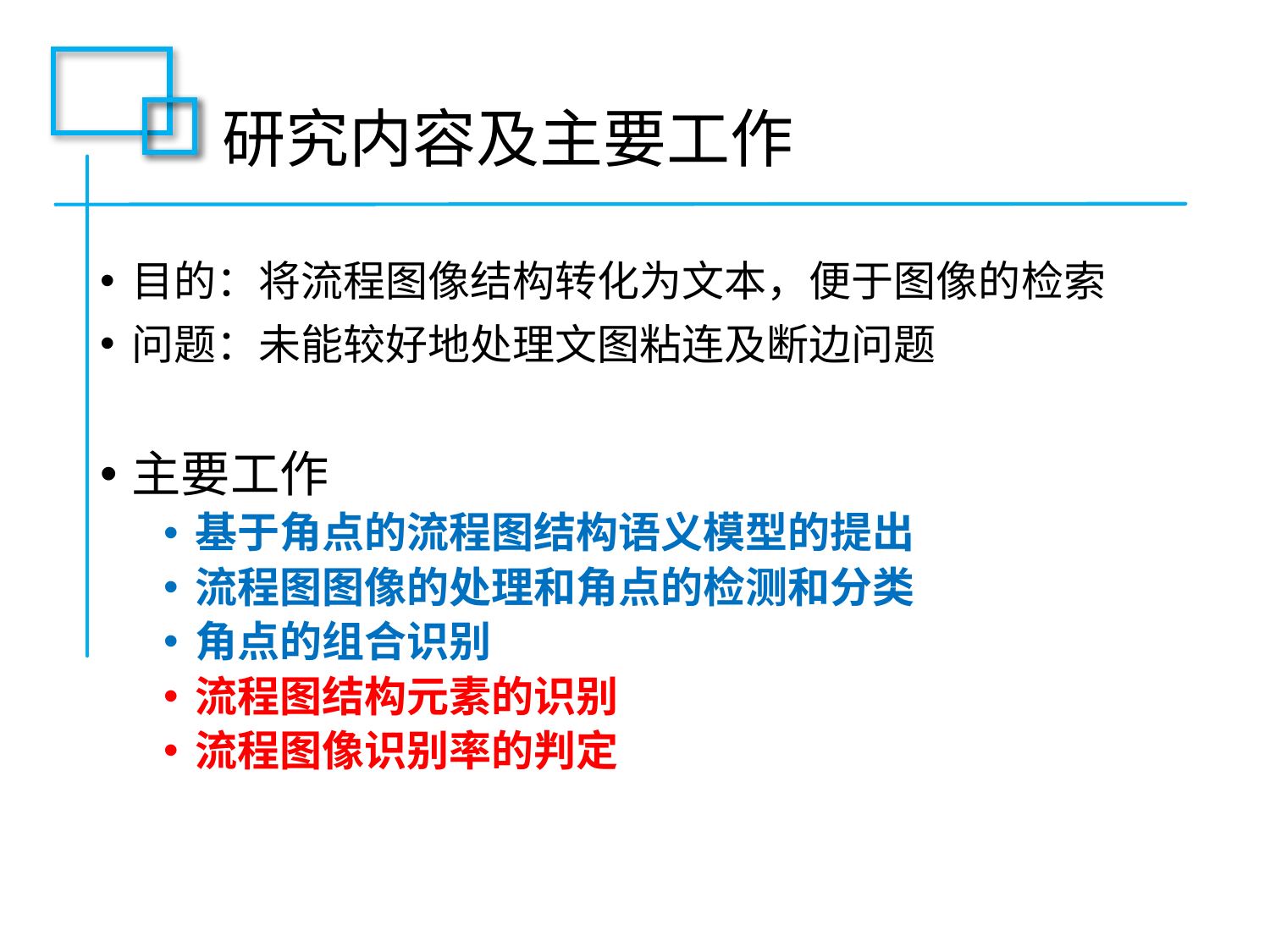

# 研究内容及主要工作

目的：将流程图像结构转化为文本，便于图像的检索
问题：未能较好地处理文图粘连及断边问题

主要工作
基于角点的流程图结构语义模型的提出
流程图图像的处理和角点的检测和分类
角点的组合识别
流程图结构元素的识别
流程图像识别率的判定